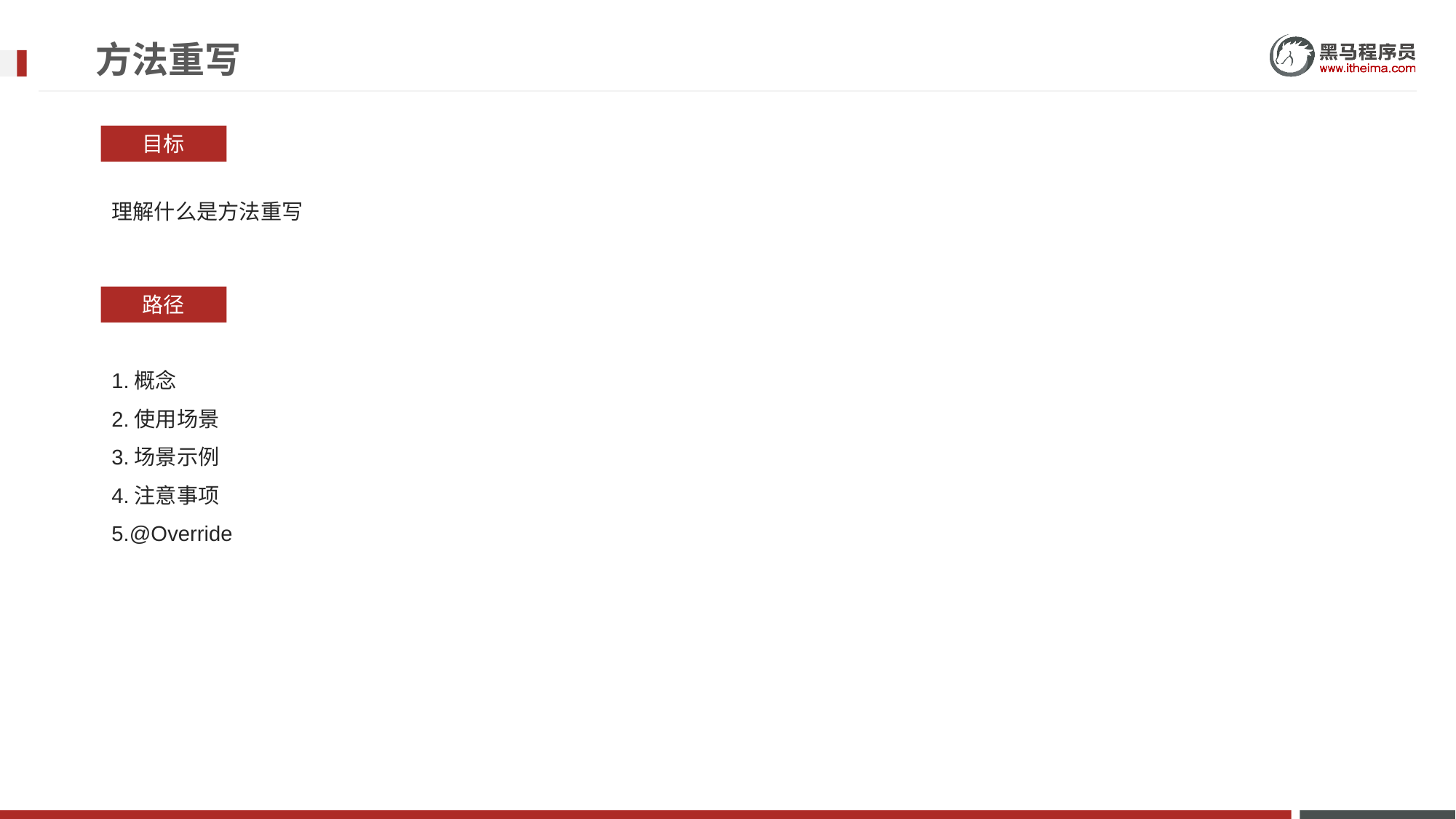

# 方法重写
目标
理解什么是方法重写
路径
1.概念
2.使用场景
3.场景示例
4.注意事项
5.@Override